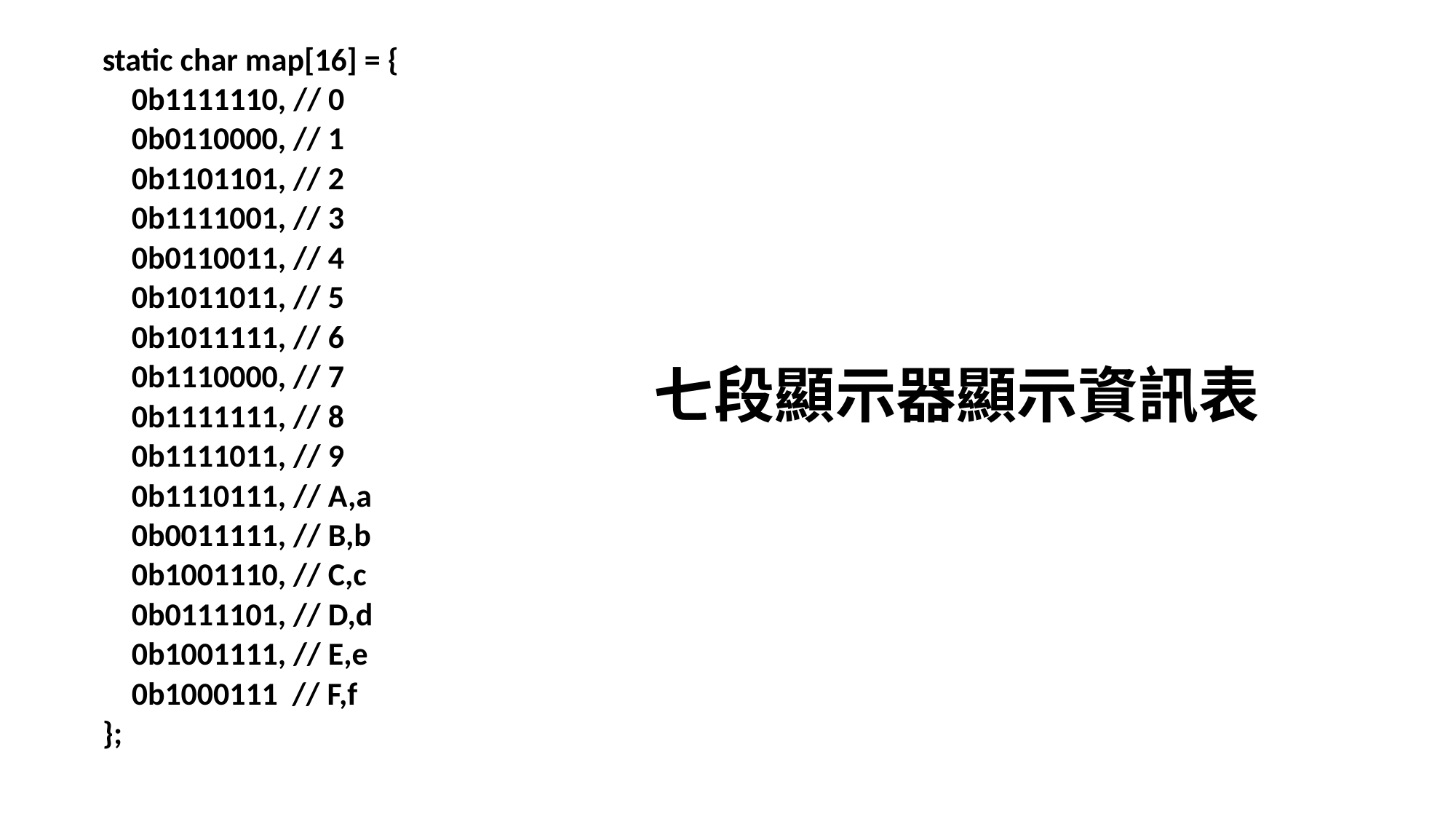

static char map[16] = {
    0b1111110, // 0
    0b0110000, // 1
    0b1101101, // 2
    0b1111001, // 3
    0b0110011, // 4
    0b1011011, // 5
    0b1011111, // 6
    0b1110000, // 7
    0b1111111, // 8
    0b1111011, // 9
    0b1110111, // A,a
    0b0011111, // B,b
    0b1001110, // C,c
    0b0111101, // D,d
    0b1001111, // E,e
    0b1000111  // F,f
};

七段顯示器顯示資訊表